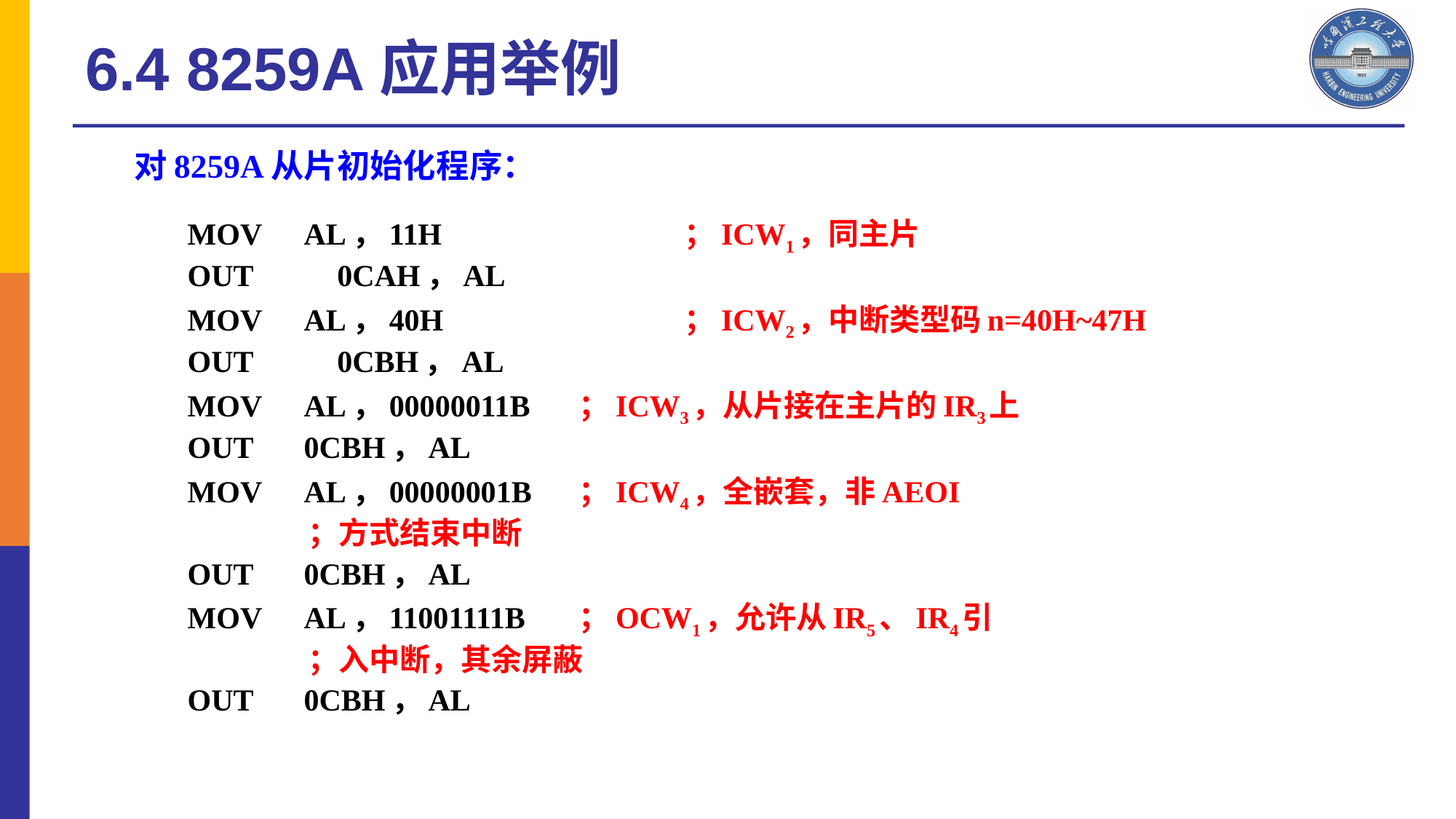

# 6.4 8259A应用举例
对8259A从片初始化程序：
MOV  	AL，11H      	             ；ICW1，同主片
OUT           0CAH，AL
MOV  	AL，40H       	             ；ICW2，中断类型码n=40H~47H
OUT           0CBH，AL
MOV  	AL，00000011B 	；ICW3，从片接在主片的IR3上
OUT  	0CBH，AL
MOV  	AL，00000001B 	；ICW4，全嵌套，非AEOI
					             ；方式结束中断
OUT  	0CBH，AL
MOV  	AL，11001111B  	；OCW1，允许从IR5、IR4引
					             ；入中断，其余屏蔽
OUT  	0CBH，AL